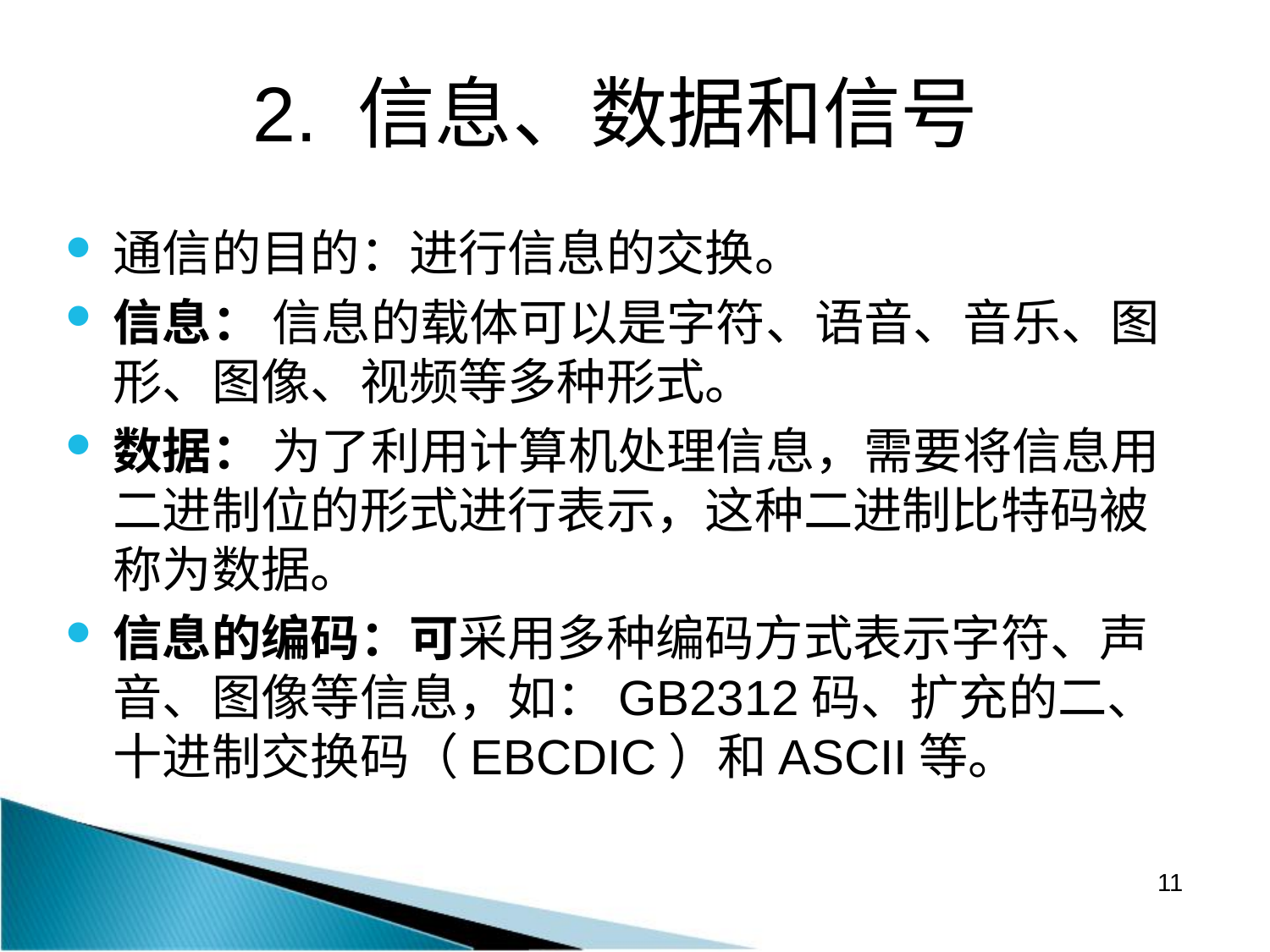

# 2. 信息、数据和信号
通信的目的：进行信息的交换。
信息： 信息的载体可以是字符、语音、音乐、图形、图像、视频等多种形式。
数据： 为了利用计算机处理信息，需要将信息用二进制位的形式进行表示，这种二进制比特码被称为数据。
信息的编码：可采用多种编码方式表示字符、声音、图像等信息，如：GB2312码、扩充的二、十进制交换码（EBCDIC）和ASCII等。
11